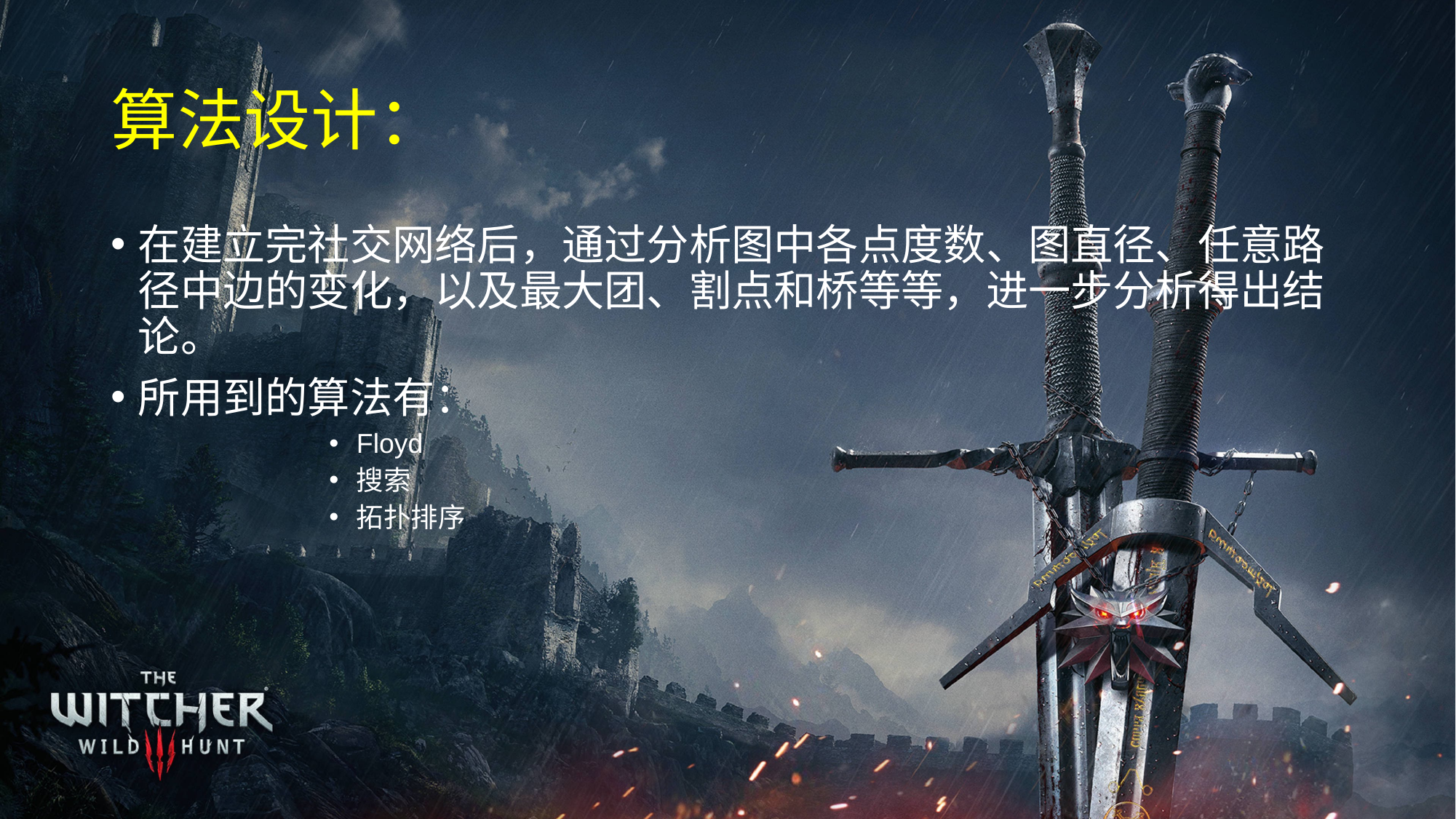

# 算法设计：
在建立完社交网络后，通过分析图中各点度数、图直径、任意路径中边的变化，以及最大团、割点和桥等等，进一步分析得出结论。
所用到的算法有：
Floyd
搜索
拓扑排序